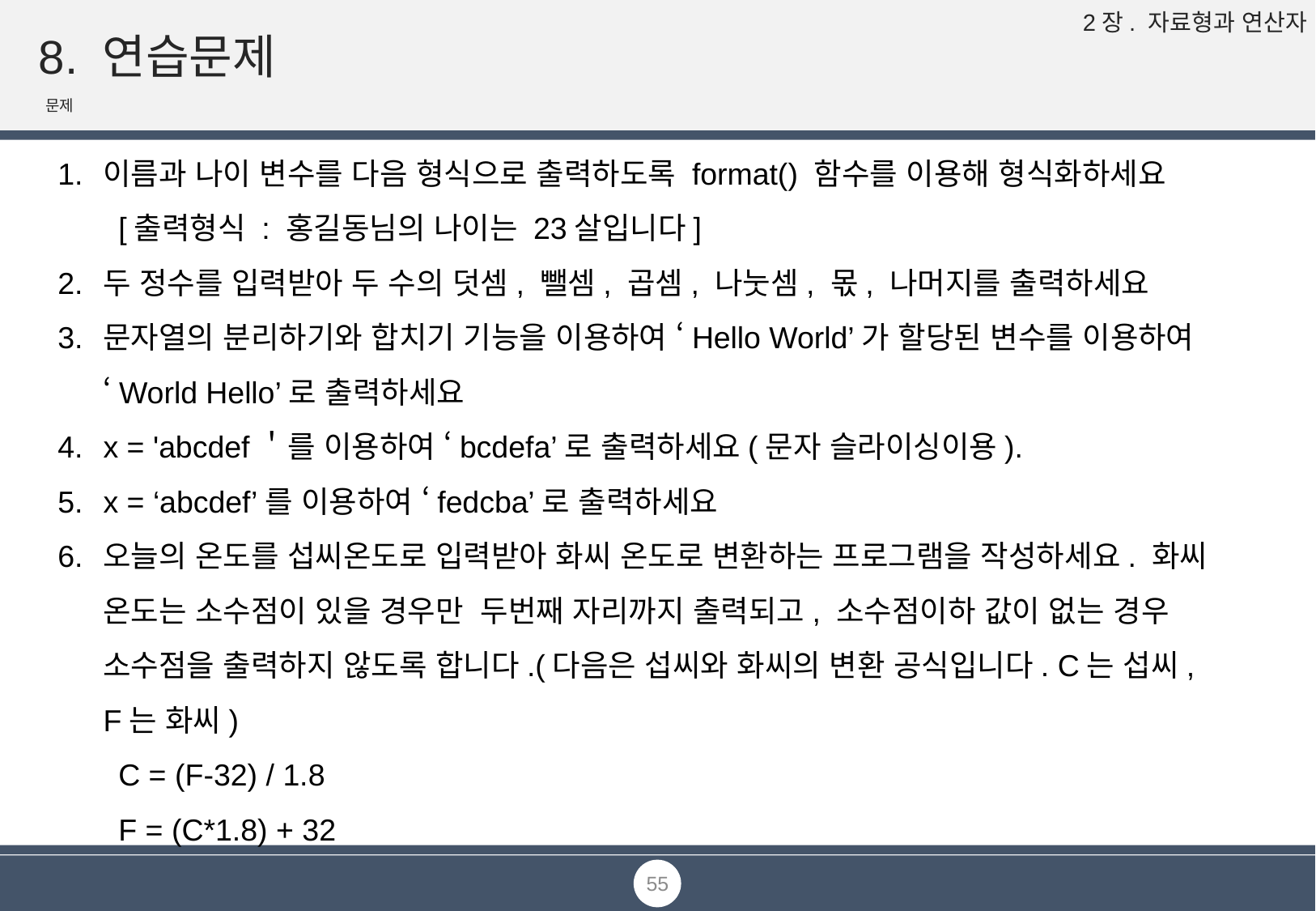

# 8. 연습문제
문제
이름과 나이 변수를 다음 형식으로 출력하도록 format() 함수를 이용해 형식화하세요
[출력형식 : 홍길동님의 나이는 23살입니다]
두 정수를 입력받아 두 수의 덧셈, 뺄셈, 곱셈, 나눗셈, 몫, 나머지를 출력하세요
문자열의 분리하기와 합치기 기능을 이용하여 ‘Hello World’가 할당된 변수를 이용하여 ‘World Hello’로 출력하세요
x = 'abcdef＇를 이용하여 ‘bcdefa’로 출력하세요(문자 슬라이싱이용).
x = ‘abcdef’를 이용하여 ‘fedcba’로 출력하세요
오늘의 온도를 섭씨온도로 입력받아 화씨 온도로 변환하는 프로그램을 작성하세요. 화씨 온도는 소수점이 있을 경우만  두번째 자리까지 출력되고, 소수점이하 값이 없는 경우 소수점을 출력하지 않도록 합니다.(다음은 섭씨와 화씨의 변환 공식입니다. C는 섭씨, F는 화씨)
C = (F-32) / 1.8
F = (C*1.8) + 32
55